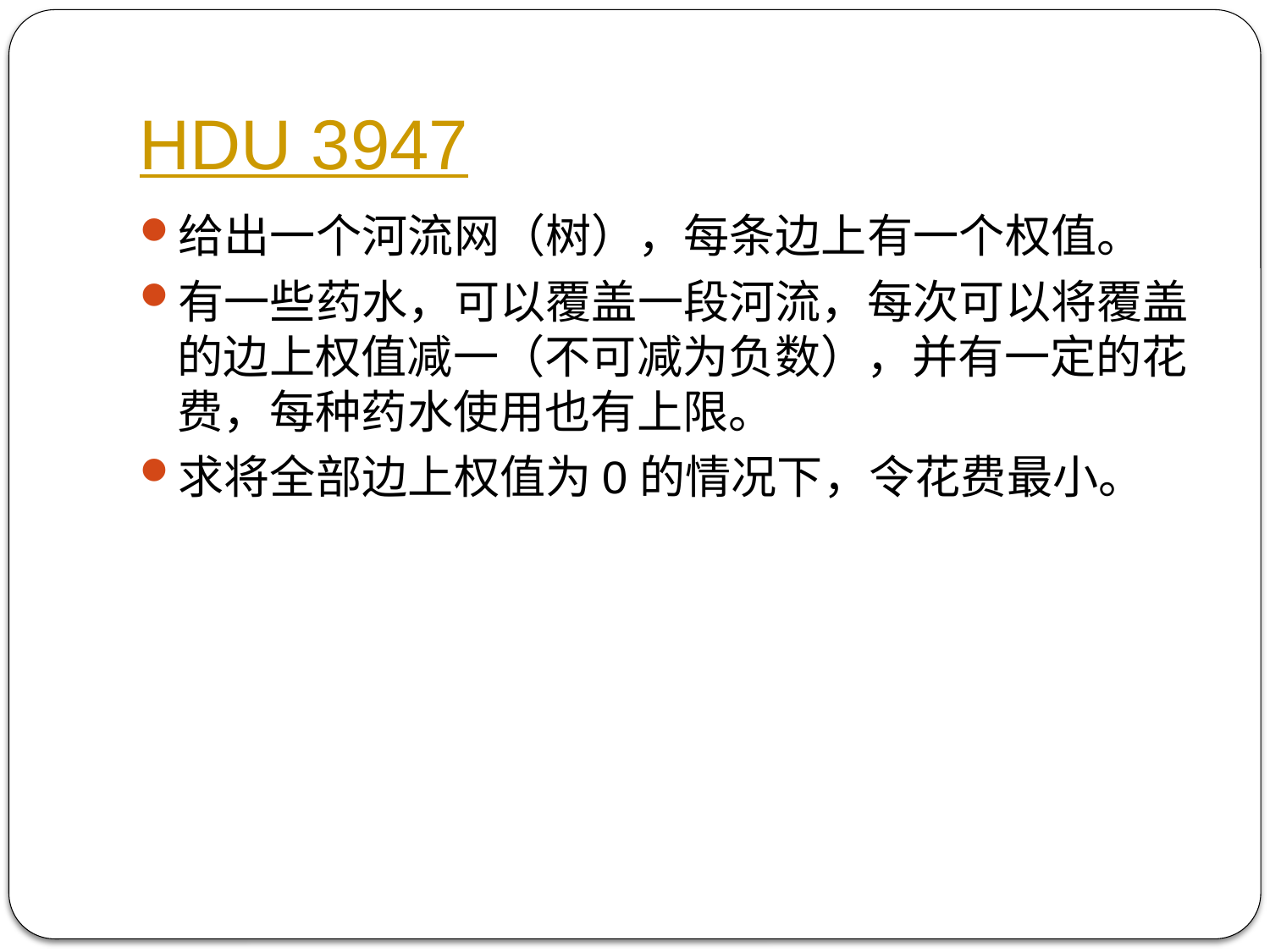

# HDU 3947
给出一个河流网（树），每条边上有一个权值。
有一些药水，可以覆盖一段河流，每次可以将覆盖的边上权值减一（不可减为负数），并有一定的花费，每种药水使用也有上限。
求将全部边上权值为0的情况下，令花费最小。